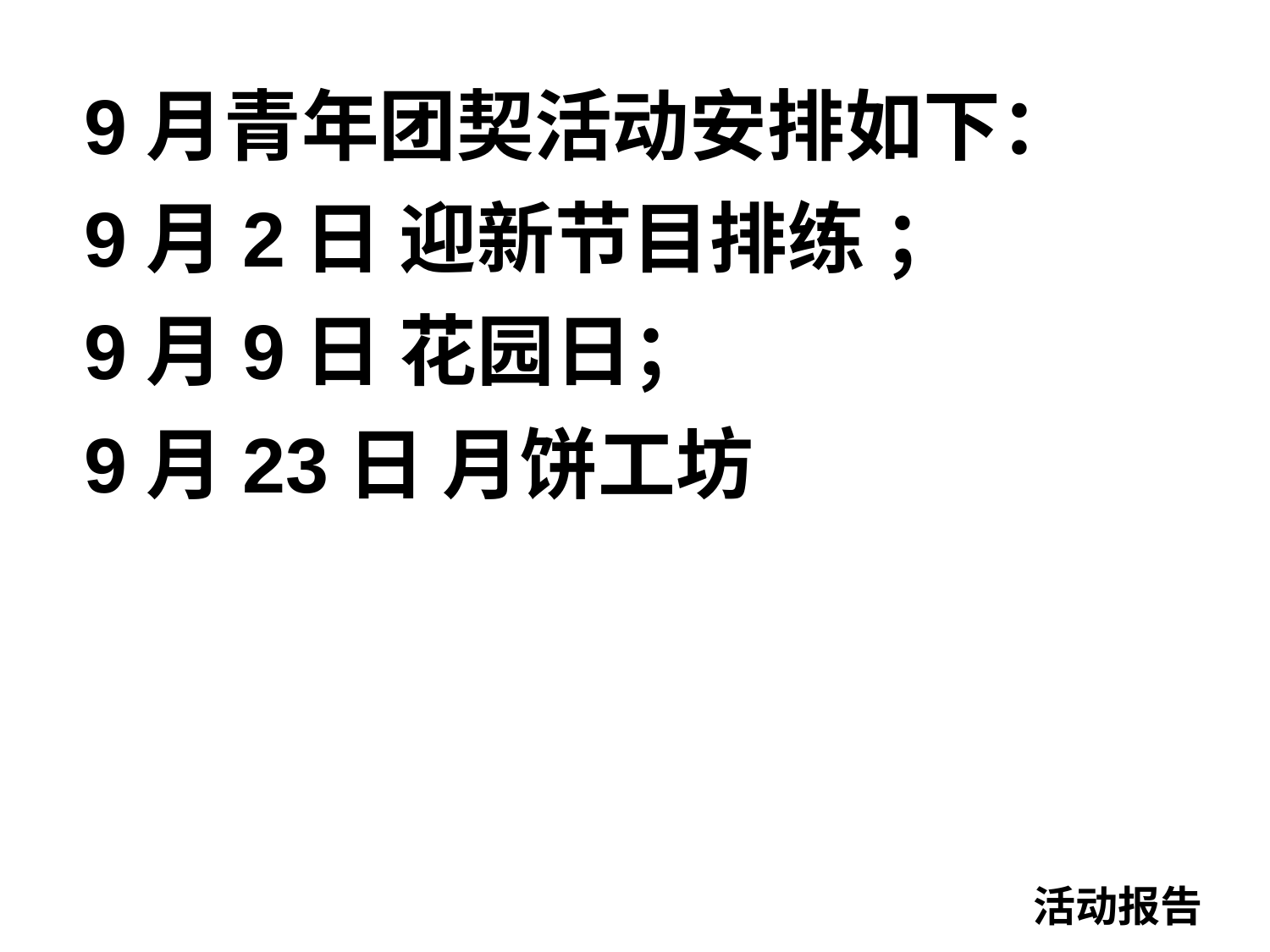

9月青年团契活动安排如下：
9月2日 迎新节目排练 ；
9月9日 花园日；
9月23日 月饼工坊
活动报告